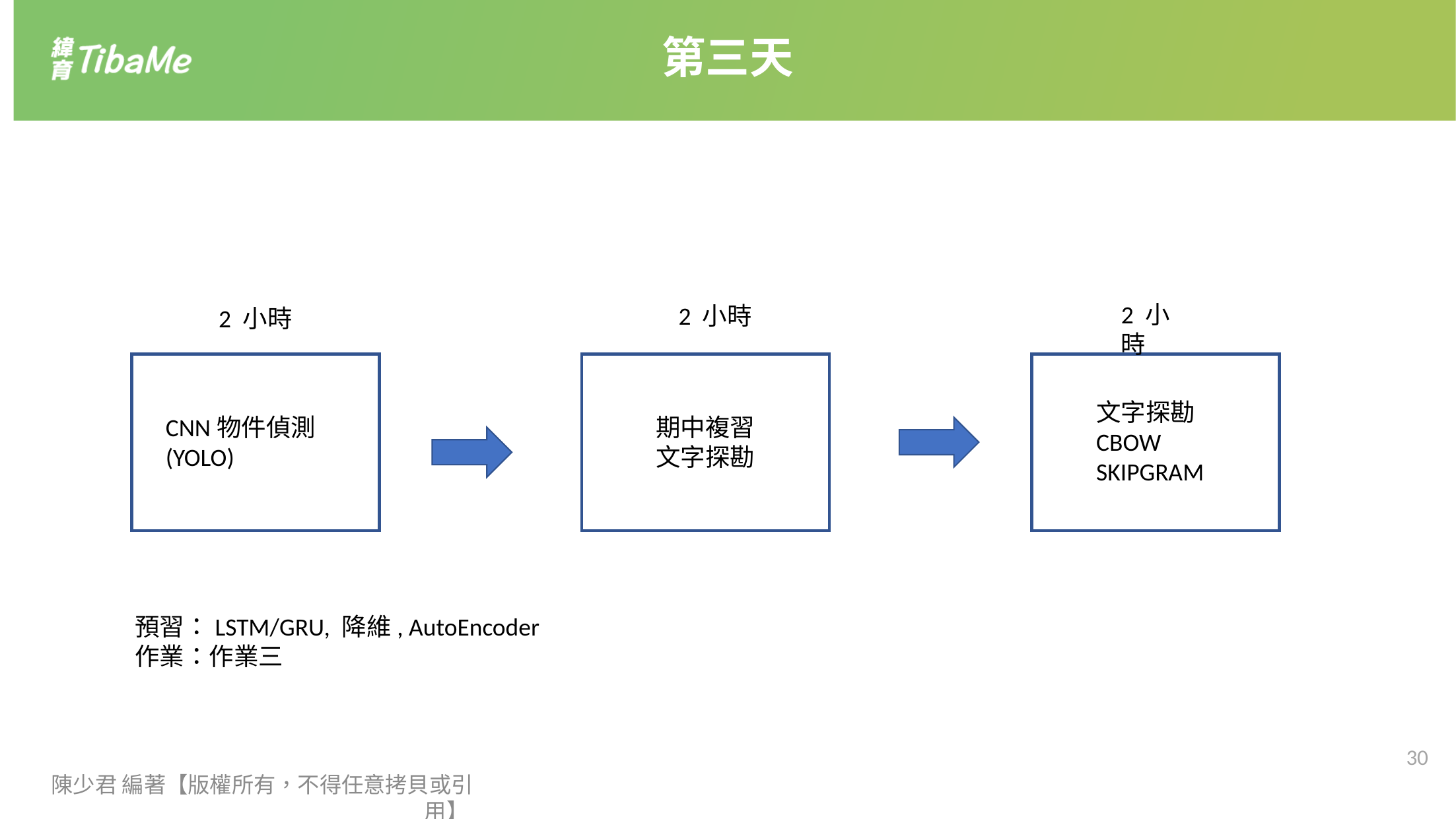

第三天
2 小時
2 小時
2 小時

文字探勘
CBOW
SKIPGRAM
期中複習
文字探勘
CNN物件偵測
(YOLO)

預習：LSTM/GRU, 降維, AutoEncoder
作業：作業三